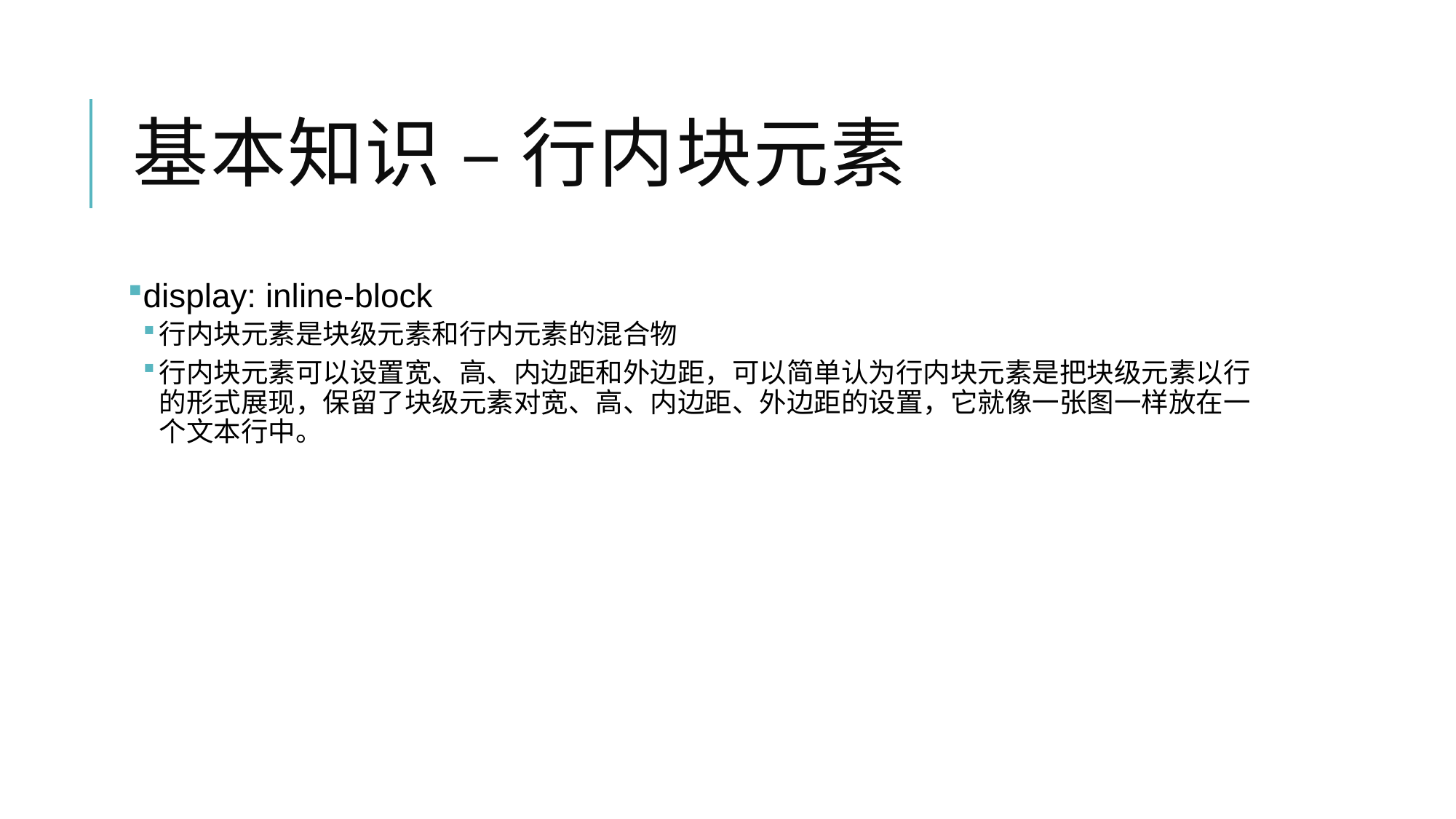

# 基本知识 – 行内块元素
display: inline-block
行内块元素是块级元素和行内元素的混合物
行内块元素可以设置宽、高、内边距和外边距，可以简单认为行内块元素是把块级元素以行的形式展现，保留了块级元素对宽、高、内边距、外边距的设置，它就像一张图一样放在一个文本行中。